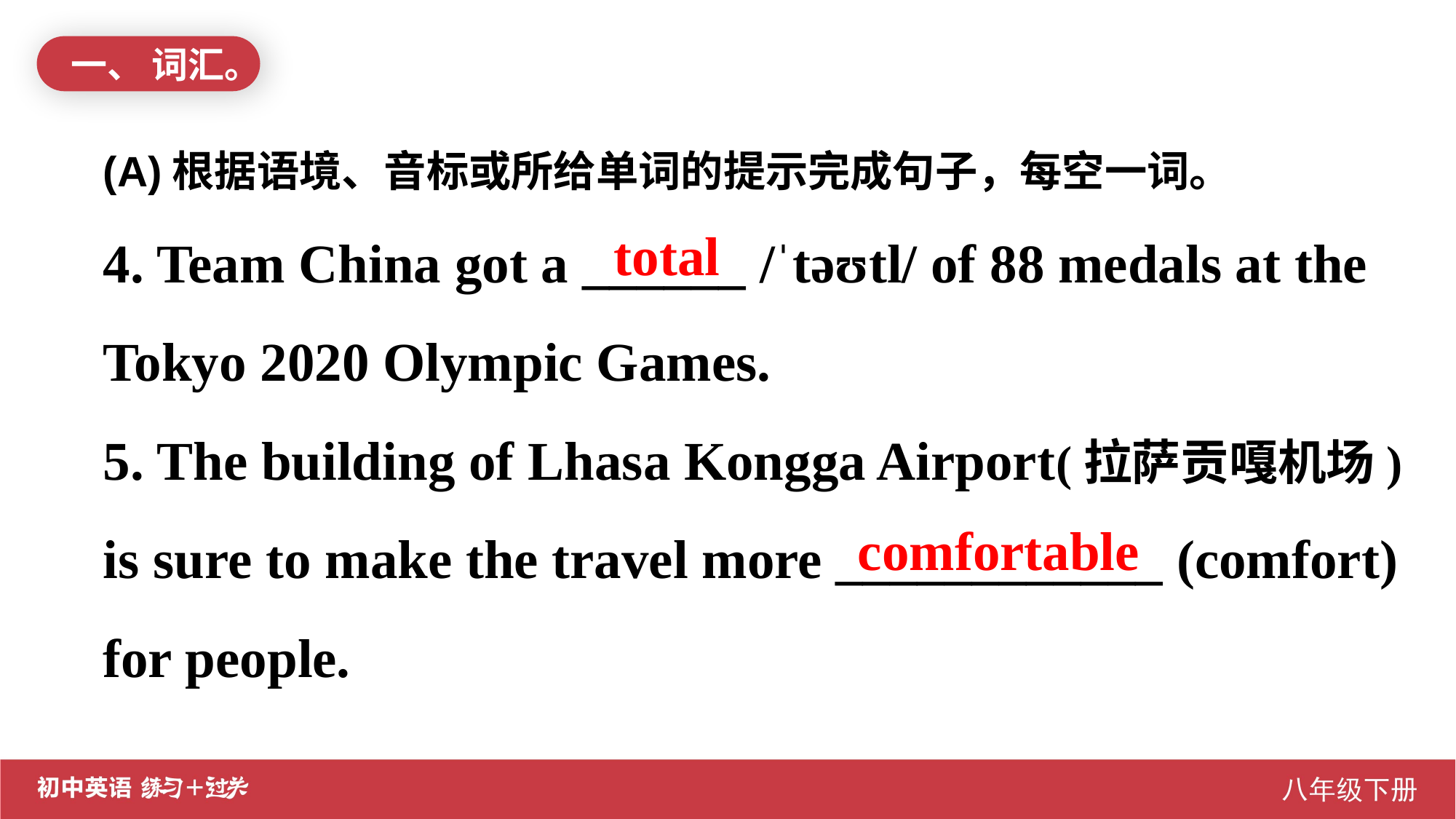

一、 词汇。
(A)根据语境、音标或所给单词的提示完成句子，每空一词。
4. Team China got a ______ /ˈtəʊtl/ of 88 medals at the Tokyo 2020 Olympic Games.
5. The building of Lhasa Kongga Airport(拉萨贡嘎机场) is sure to make the travel more ____________ (comfort) for people.
total
comfortable